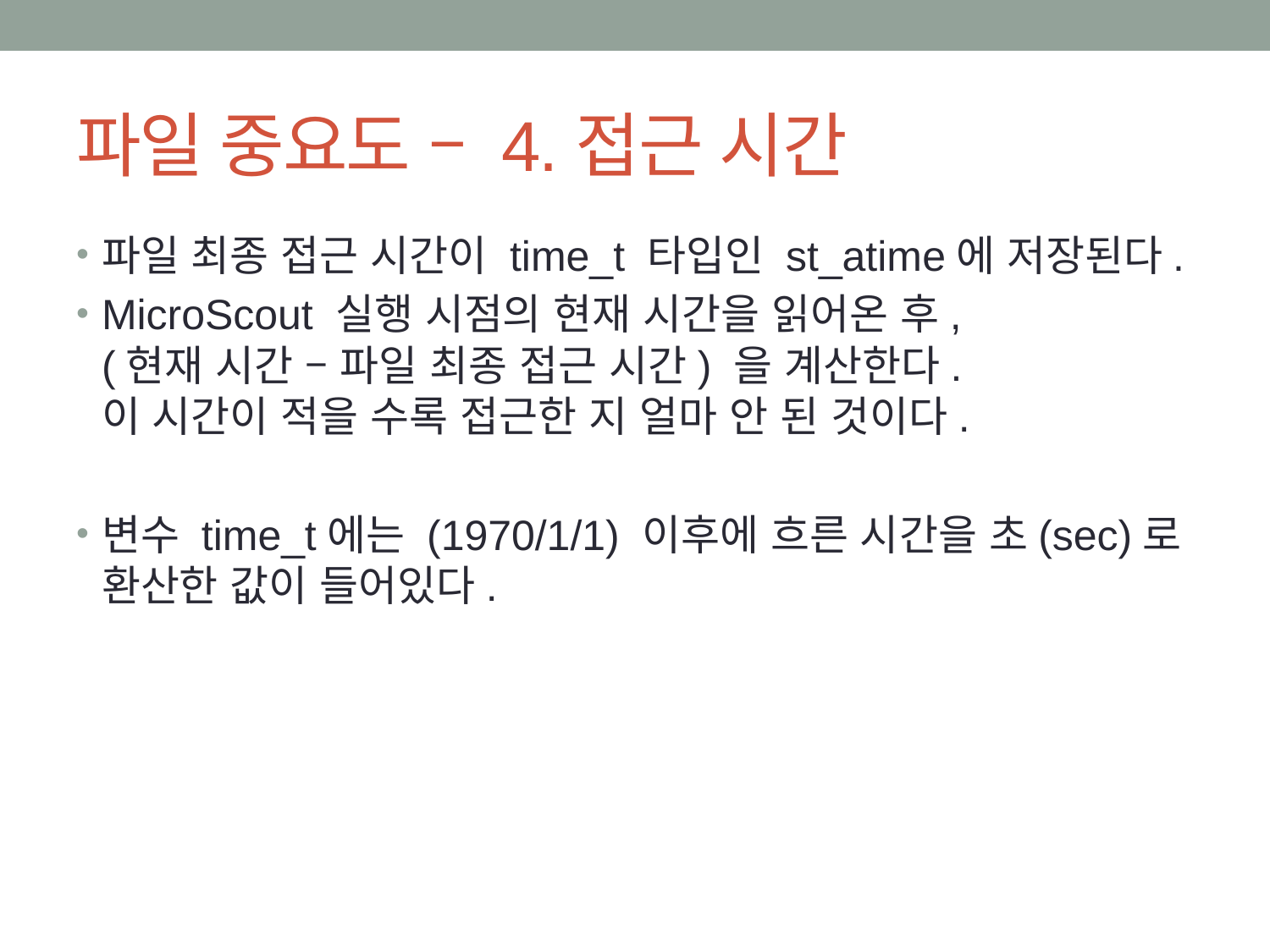

# 파일 중요도 – 4.접근 시간
파일 최종 접근 시간이 time_t 타입인 st_atime에 저장된다.
MicroScout 실행 시점의 현재 시간을 읽어온 후,
(현재 시간 – 파일 최종 접근 시간) 을 계산한다.
이 시간이 적을 수록 접근한 지 얼마 안 된 것이다.

변수 time_t에는 (1970/1/1) 이후에 흐른 시간을 초(sec)로
환산한 값이 들어있다.